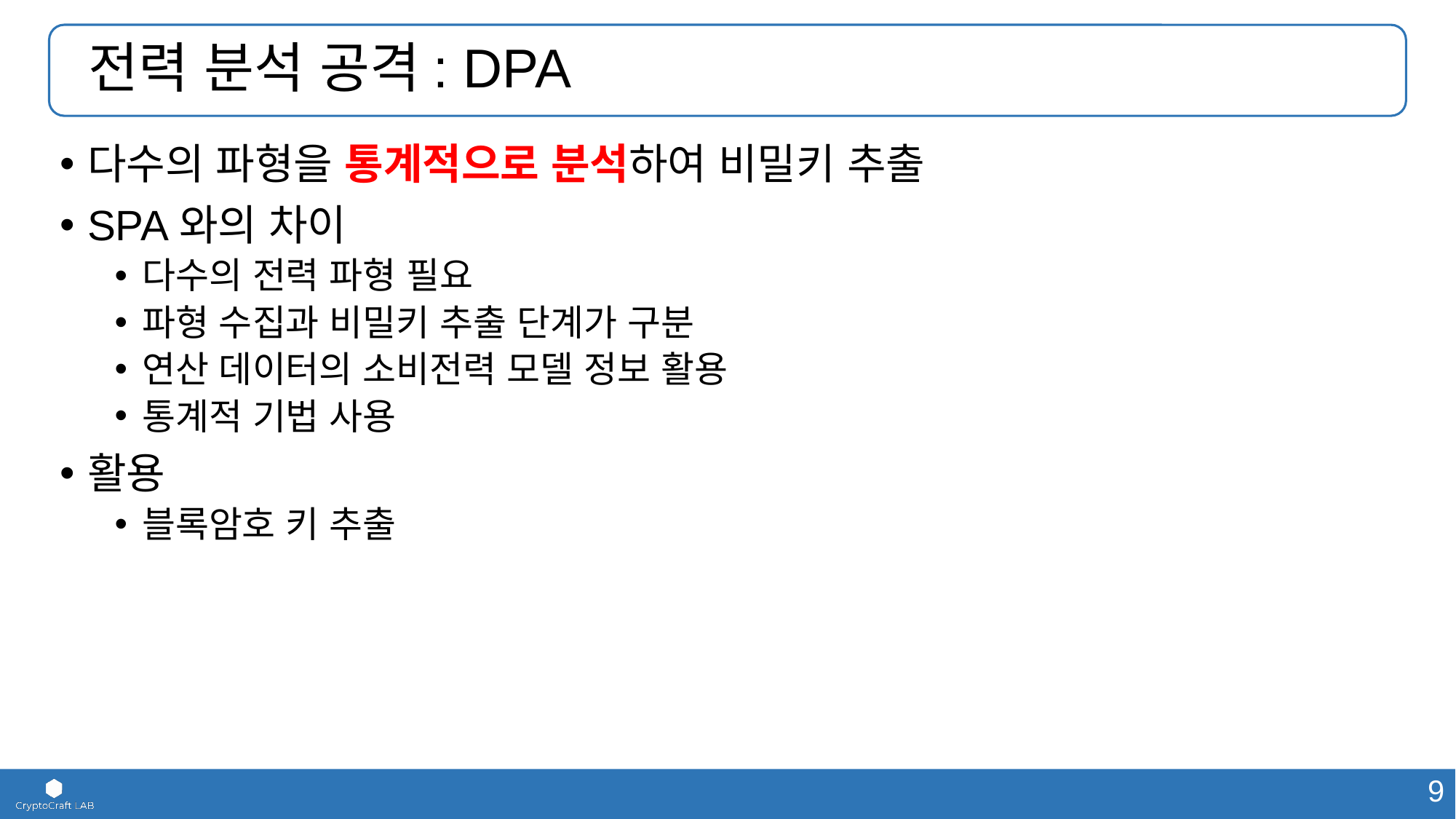

# 전력 분석 공격: DPA
다수의 파형을 통계적으로 분석하여 비밀키 추출
SPA와의 차이
다수의 전력 파형 필요
파형 수집과 비밀키 추출 단계가 구분
연산 데이터의 소비전력 모델 정보 활용
통계적 기법 사용
활용
블록암호 키 추출